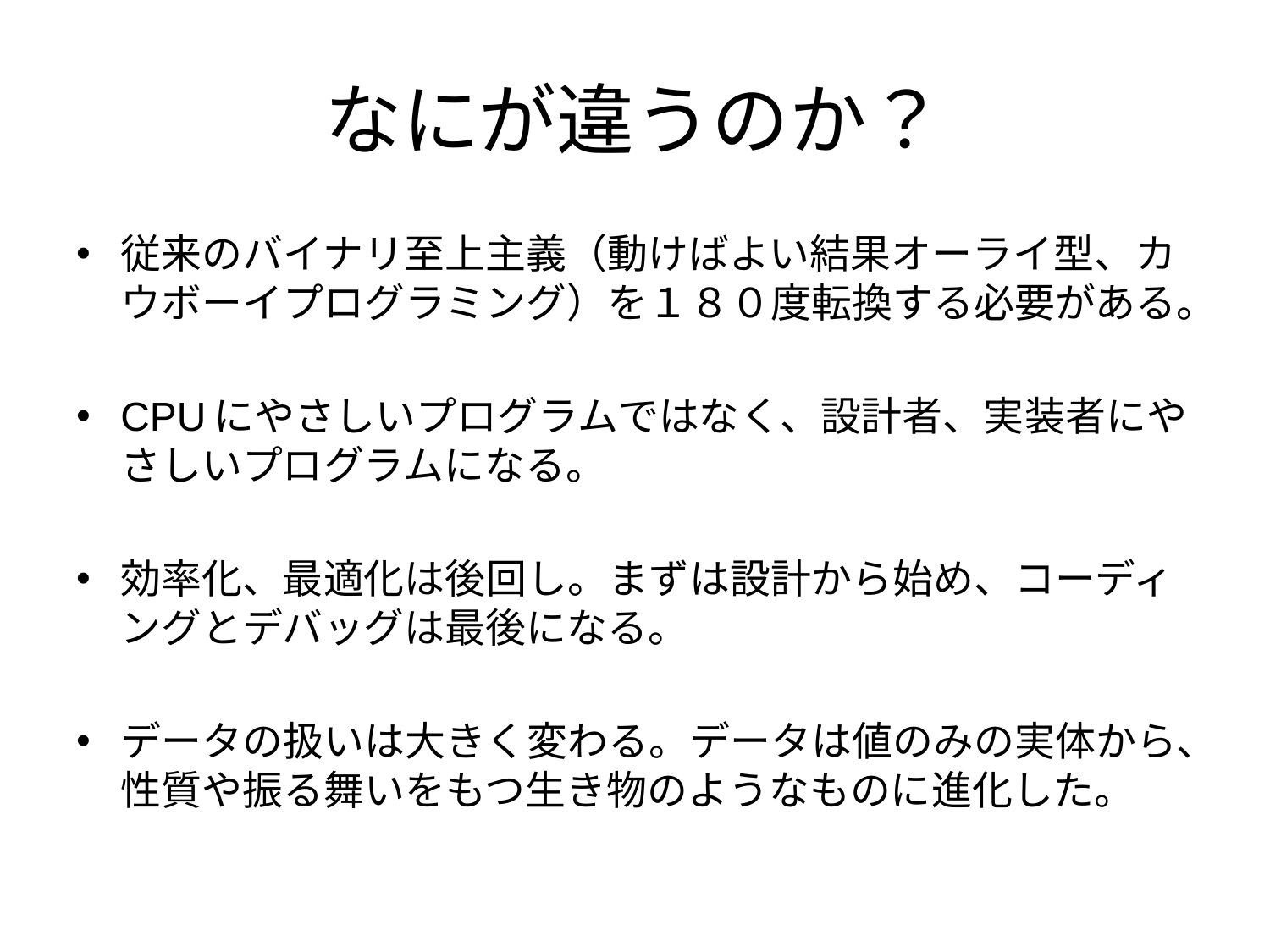

# なにが違うのか？
従来のバイナリ至上主義（動けばよい結果オーライ型、カウボーイプログラミング）を１８０度転換する必要がある。

CPUにやさしいプログラムではなく、設計者、実装者にやさしいプログラムになる。

効率化、最適化は後回し。まずは設計から始め、コーディングとデバッグは最後になる。

データの扱いは大きく変わる。データは値のみの実体から、性質や振る舞いをもつ生き物のようなものに進化した。